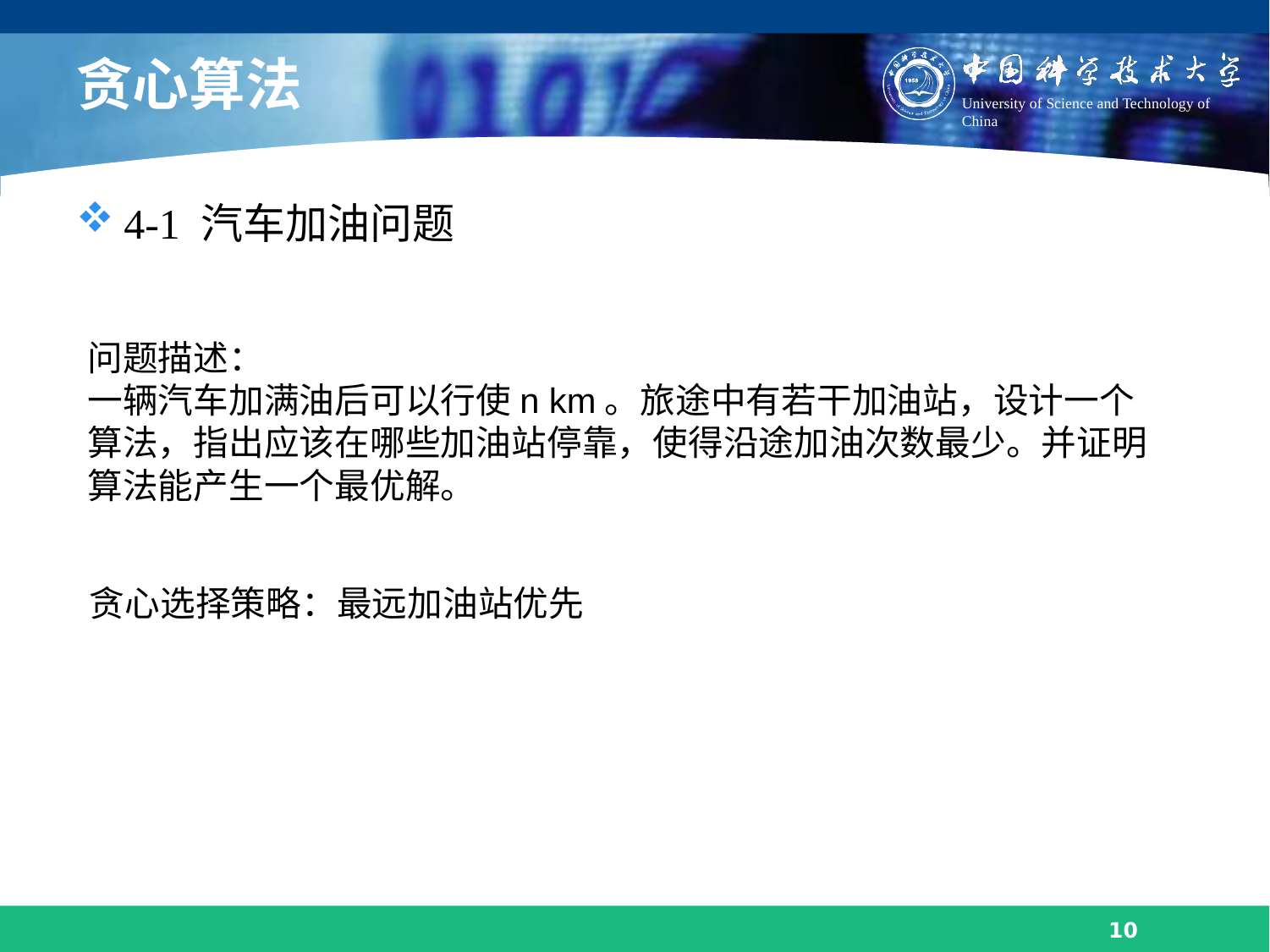

# 贪心算法
4-1 汽车加油问题
问题描述：
一辆汽车加满油后可以行使n km。旅途中有若干加油站，设计一个算法，指出应该在哪些加油站停靠，使得沿途加油次数最少。并证明算法能产生一个最优解。
贪心选择策略：最远加油站优先